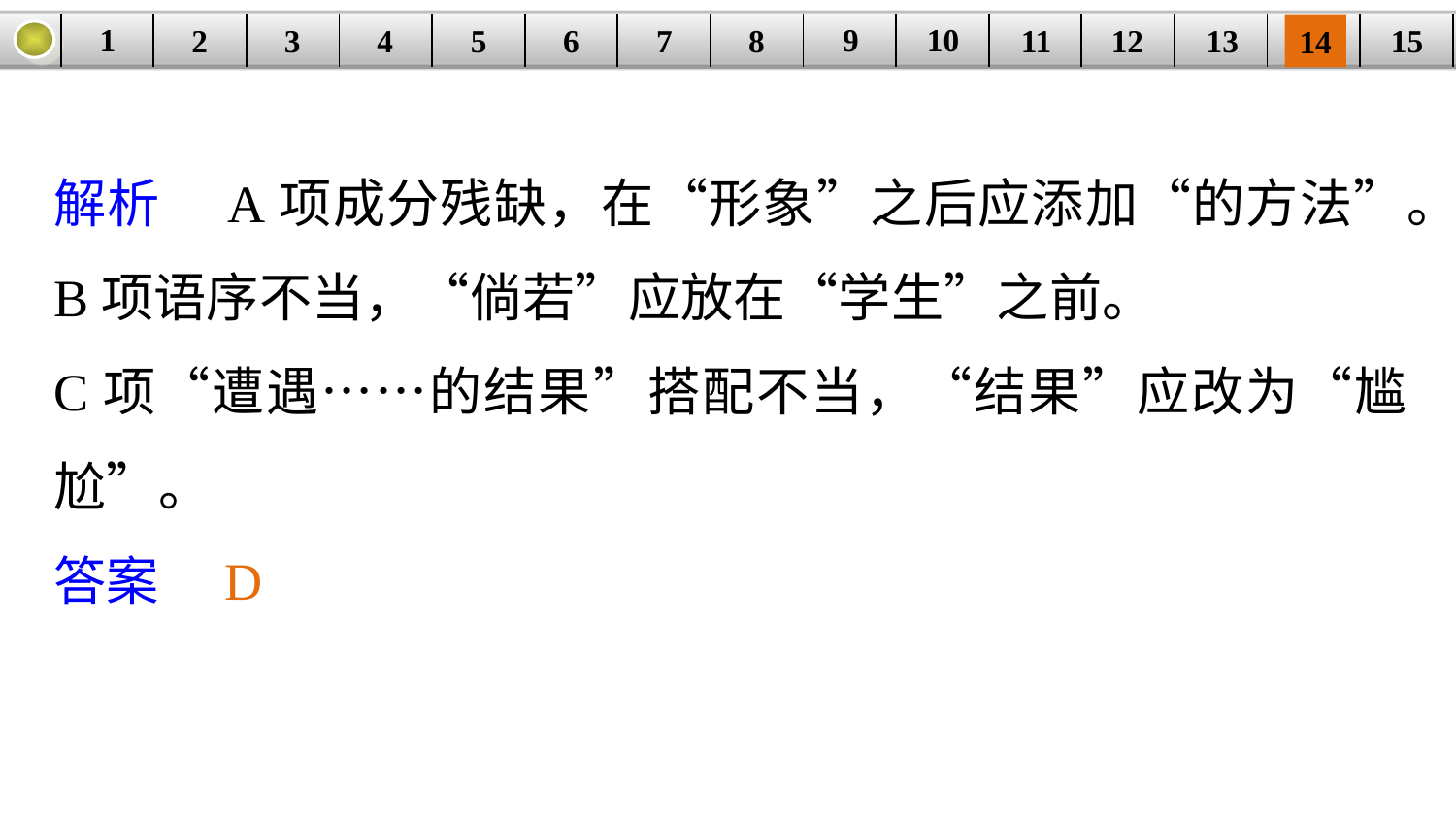

9
10
1
3
4
5
6
8
11
2
12
15
|  |  |  |  |  |  |  |  |  |  |  |  |  |  |  |
| --- | --- | --- | --- | --- | --- | --- | --- | --- | --- | --- | --- | --- | --- | --- |
7
13
14

解析　A项成分残缺，在“形象”之后应添加“的方法”。
B项语序不当，“倘若”应放在“学生”之前。
C项“遭遇……的结果”搭配不当，“结果”应改为“尴尬”。
答案　D